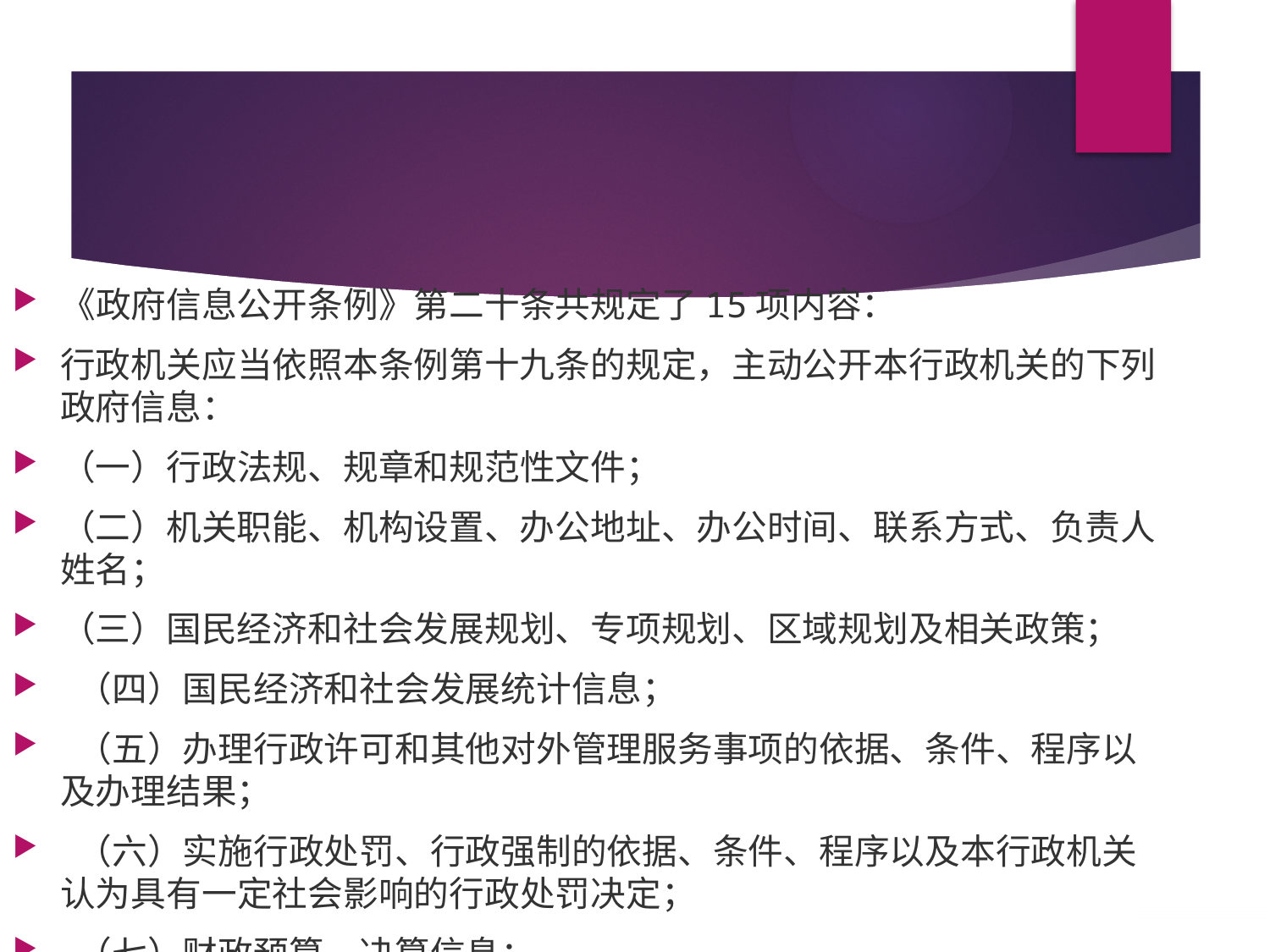

《政府信息公开条例》第二十条共规定了15项内容：
行政机关应当依照本条例第十九条的规定，主动公开本行政机关的下列政府信息：
（一）行政法规、规章和规范性文件；
（二）机关职能、机构设置、办公地址、办公时间、联系方式、负责人姓名；
（三）国民经济和社会发展规划、专项规划、区域规划及相关政策；
 （四）国民经济和社会发展统计信息；
 （五）办理行政许可和其他对外管理服务事项的依据、条件、程序以及办理结果；
 （六）实施行政处罚、行政强制的依据、条件、程序以及本行政机关认为具有一定社会影响的行政处罚决定；
 （七）财政预算、决算信息；
 ……